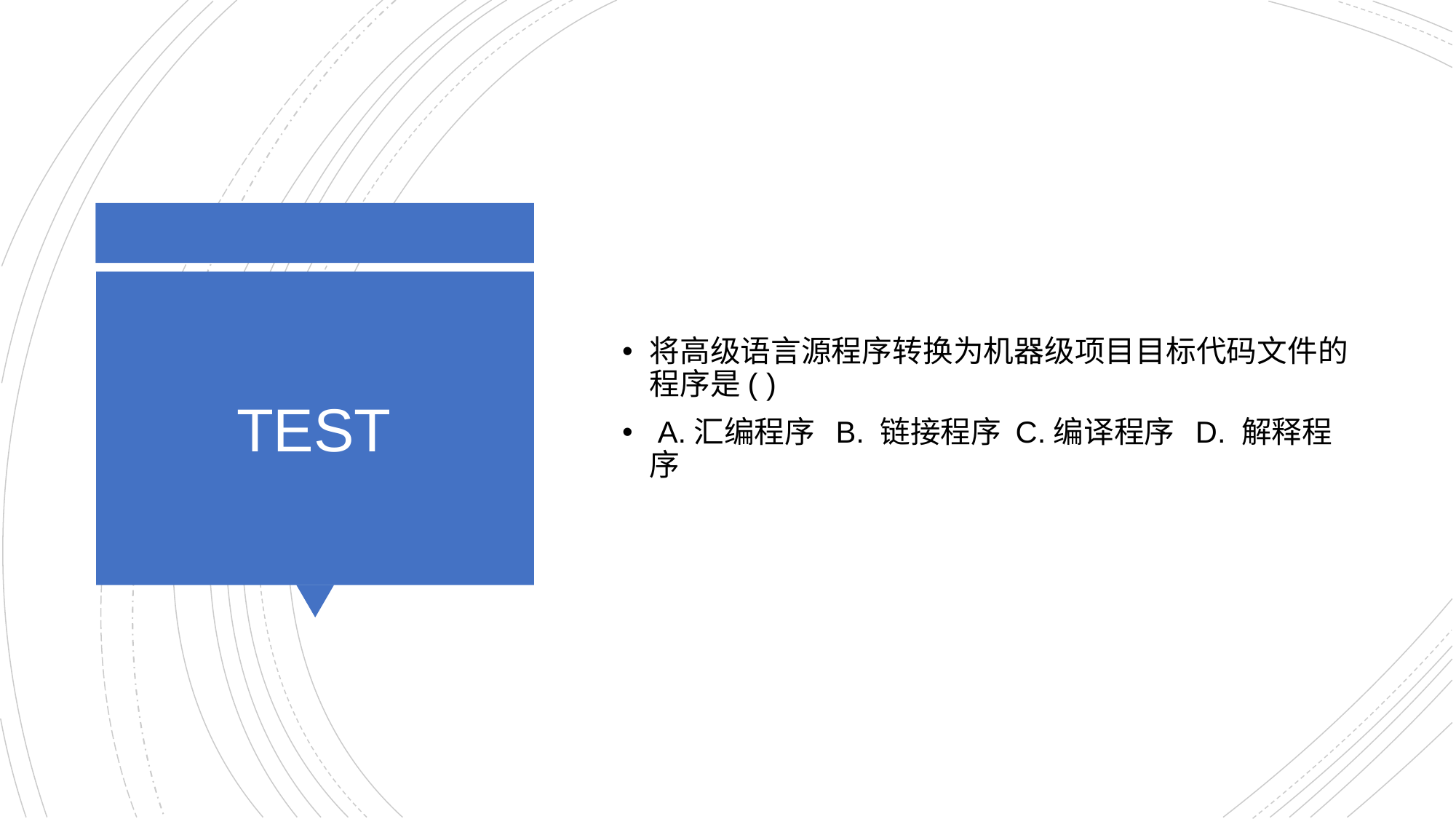

将高级语言源程序转换为机器级项目目标代码文件的程序是( )
 A.汇编程序  B. 链接程序 C.编译程序  D. 解释程序

# TEST